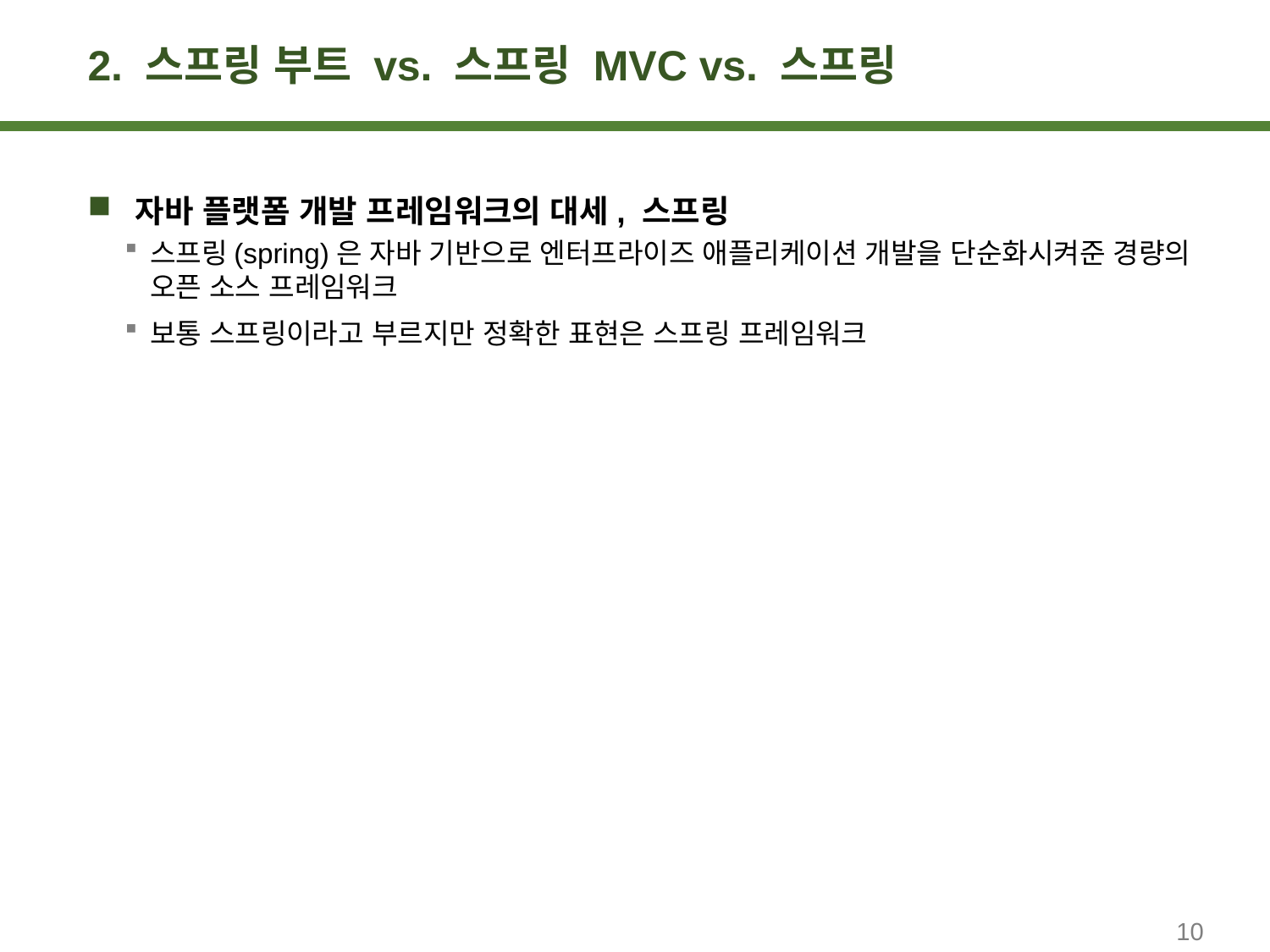

# 2. 스프링 부트 vs. 스프링 MVC vs. 스프링
자바 플랫폼 개발 프레임워크의 대세, 스프링
스프링(spring)은 자바 기반으로 엔터프라이즈 애플리케이션 개발을 단순화시켜준 경량의 오픈 소스 프레임워크
보통 스프링이라고 부르지만 정확한 표현은 스프링 프레임워크